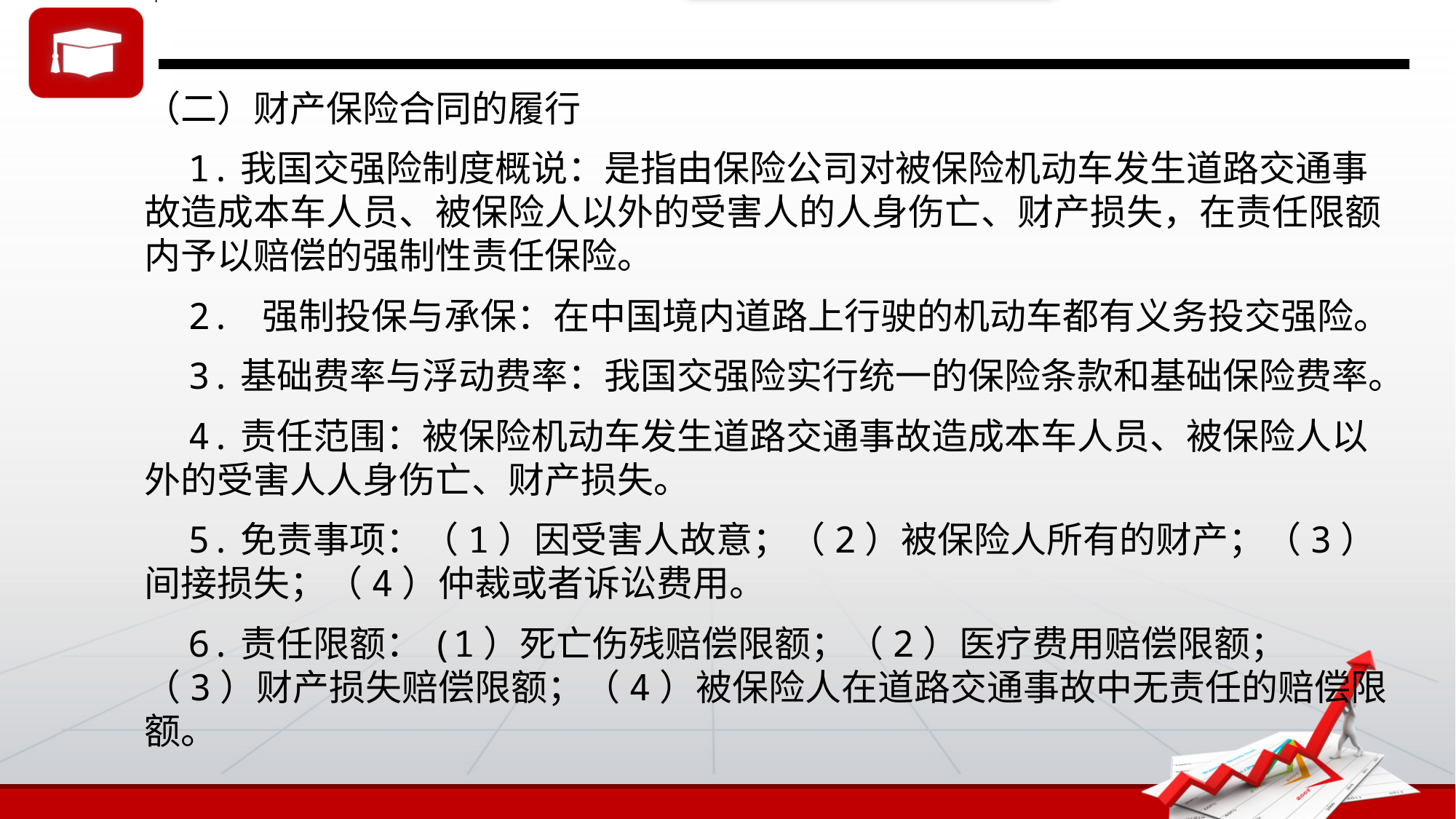

（二）财产保险合同的履行
  1.我国交强险制度概说：是指由保险公司对被保险机动车发生道路交通事故造成本车人员、被保险人以外的受害人的人身伤亡、财产损失，在责任限额内予以赔偿的强制性责任保险。
  2. 强制投保与承保：在中国境内道路上行驶的机动车都有义务投交强险。
  3.基础费率与浮动费率：我国交强险实行统一的保险条款和基础保险费率。
  4.责任范围：被保险机动车发生道路交通事故造成本车人员、被保险人以外的受害人人身伤亡、财产损失。
  5.免责事项：（1）因受害人故意；（2）被保险人所有的财产；（3）间接损失；（4）仲裁或者诉讼费用。
  6.责任限额：(1）死亡伤残赔偿限额；（2）医疗费用赔偿限额；（3）财产损失赔偿限额；（4）被保险人在道路交通事故中无责任的赔偿限额。